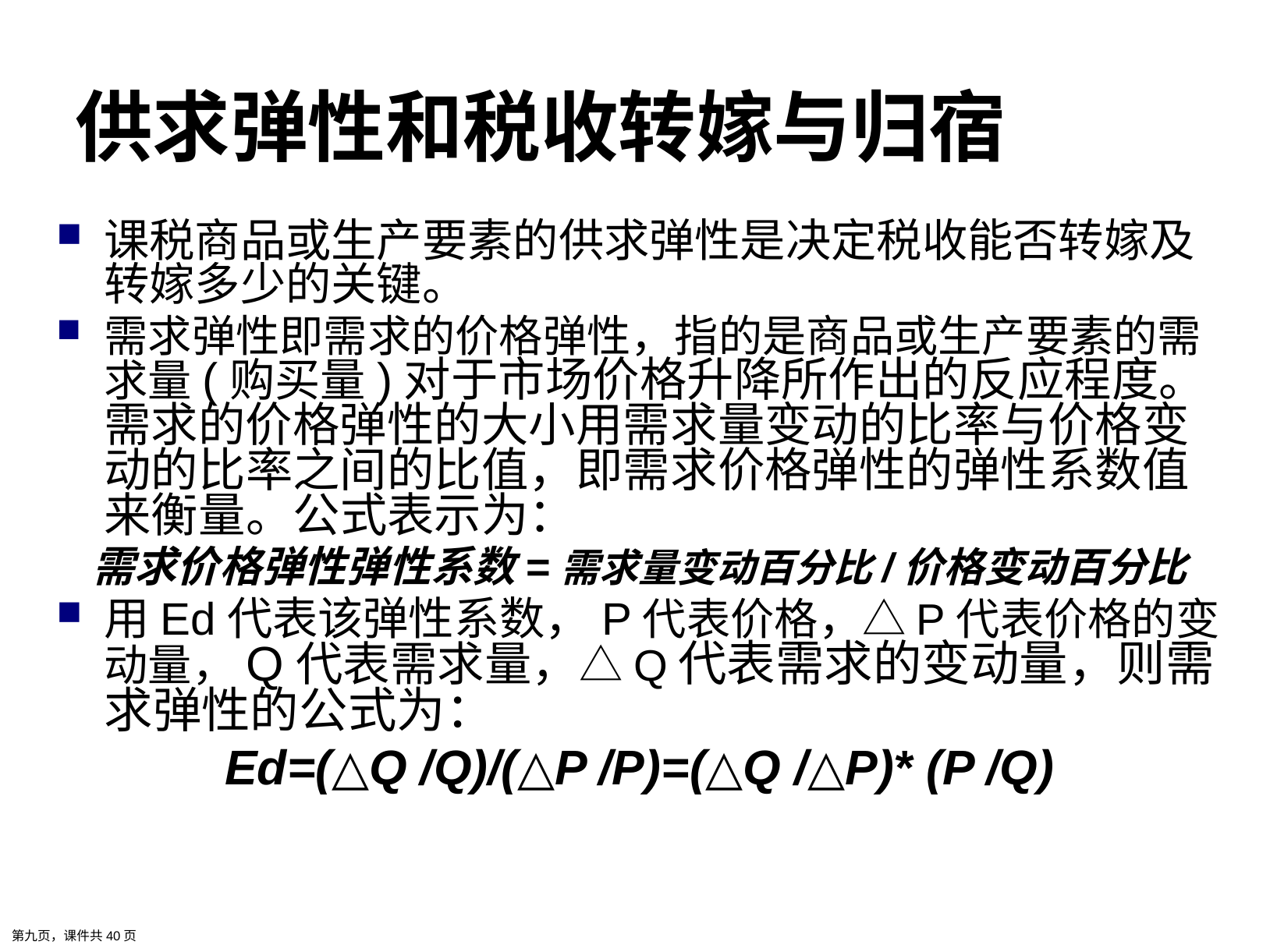

供求弹性和税收转嫁与归宿
课税商品或生产要素的供求弹性是决定税收能否转嫁及转嫁多少的关键。
需求弹性即需求的价格弹性，指的是商品或生产要素的需求量(购买量)对于市场价格升降所作出的反应程度。需求的价格弹性的大小用需求量变动的比率与价格变动的比率之间的比值，即需求价格弹性的弹性系数值来衡量。公式表示为：
需求价格弹性弹性系数=需求量变动百分比/价格变动百分比
用Ed代表该弹性系数，P代表价格，△P代表价格的变动量，Q代表需求量，△Q代表需求的变动量，则需求弹性的公式为：
Ed=(△Q /Q)/(△P /P)=(△Q /△P)* (P /Q)
第九页，课件共40页